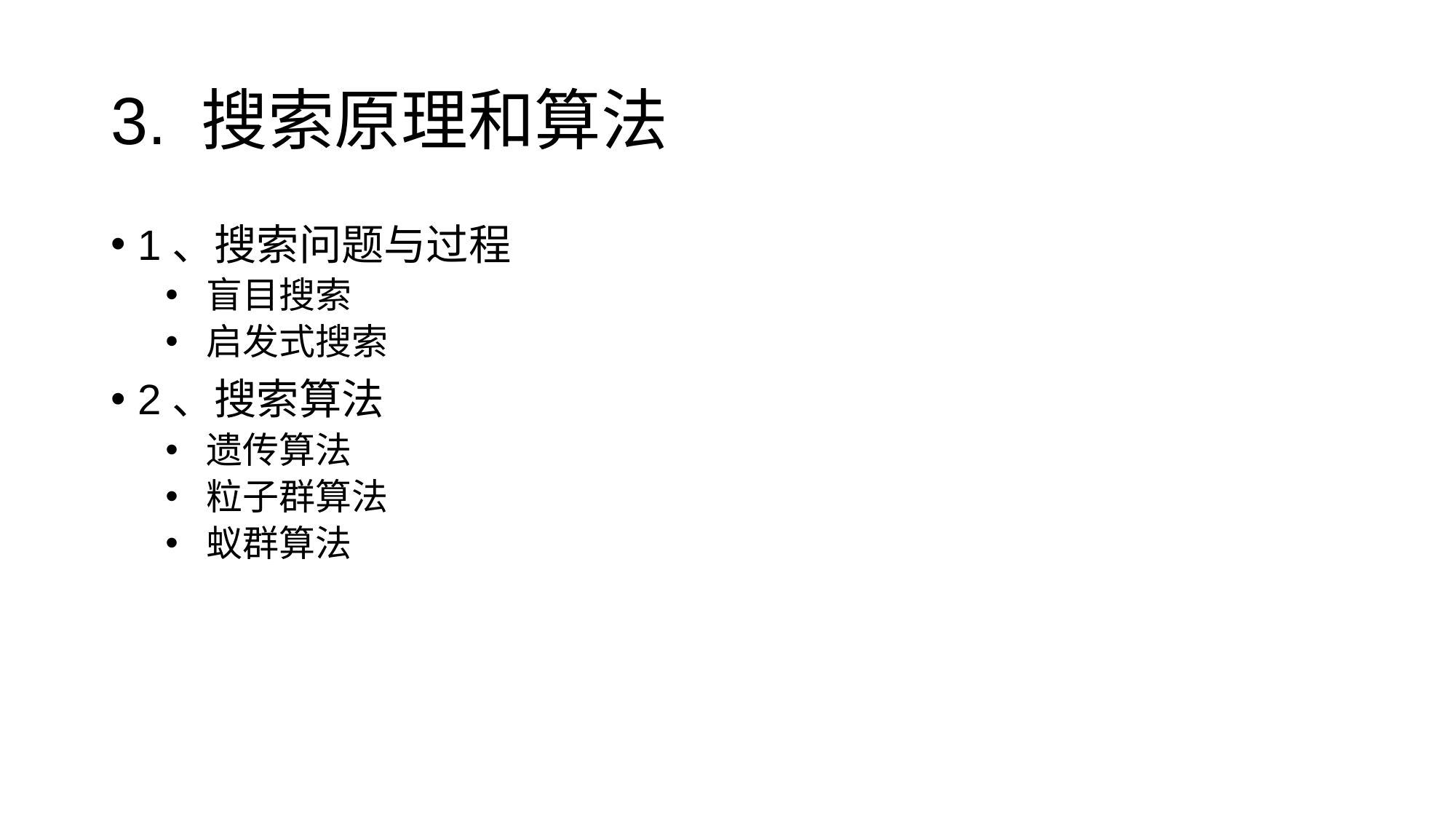

# 3. 搜索原理和算法
1、搜索问题与过程
盲目搜索
启发式搜索
2、搜索算法
遗传算法
粒子群算法
蚁群算法